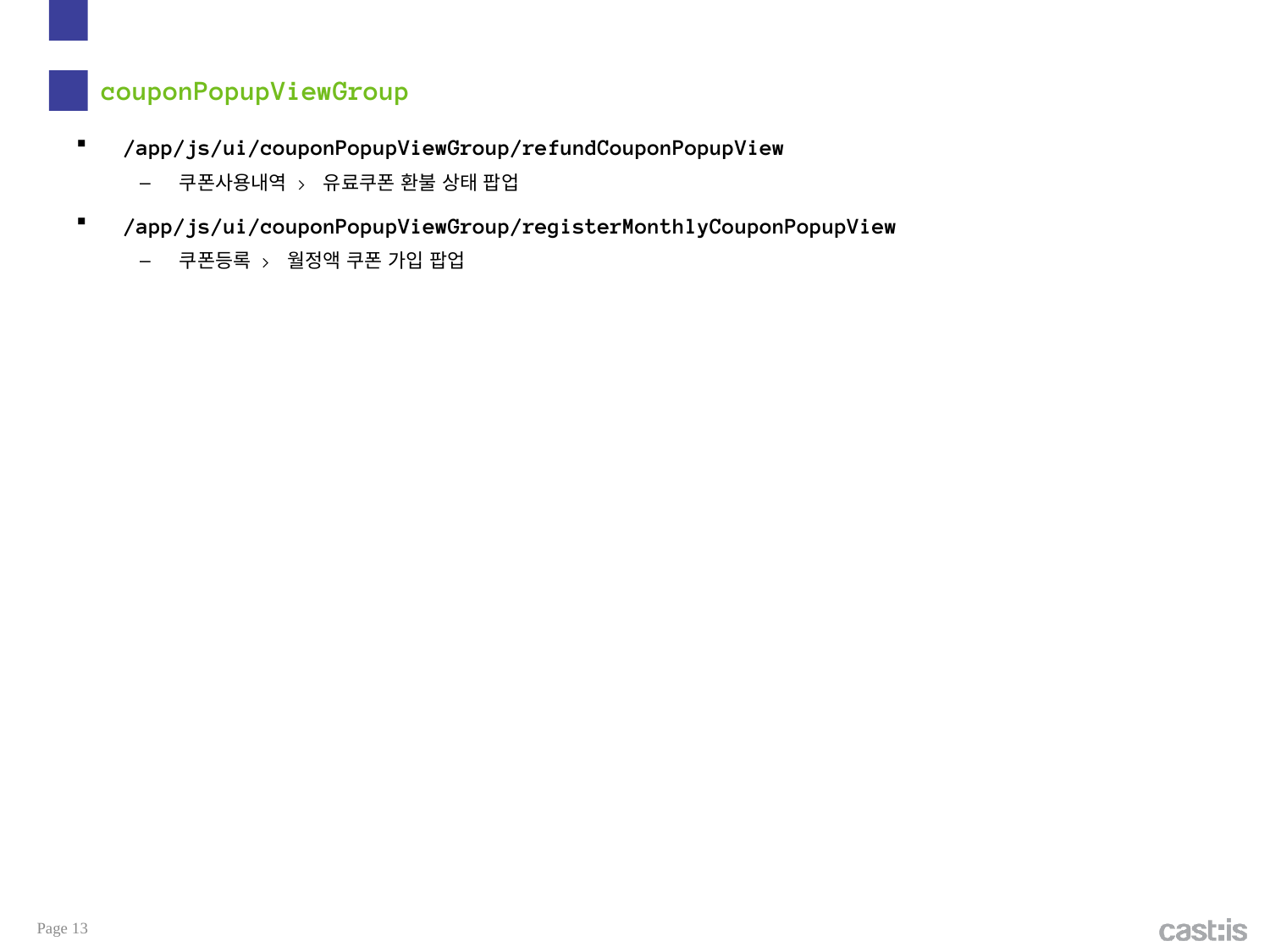

# couponPopupViewGroup
/app/js/ui/couponPopupViewGroup/refundCouponPopupView
쿠폰사용내역 > 유료쿠폰 환불 상태 팝업

/app/js/ui/couponPopupViewGroup/registerMonthlyCouponPopupView
쿠폰등록 > 월정액 쿠폰 가입 팝업

Page 13